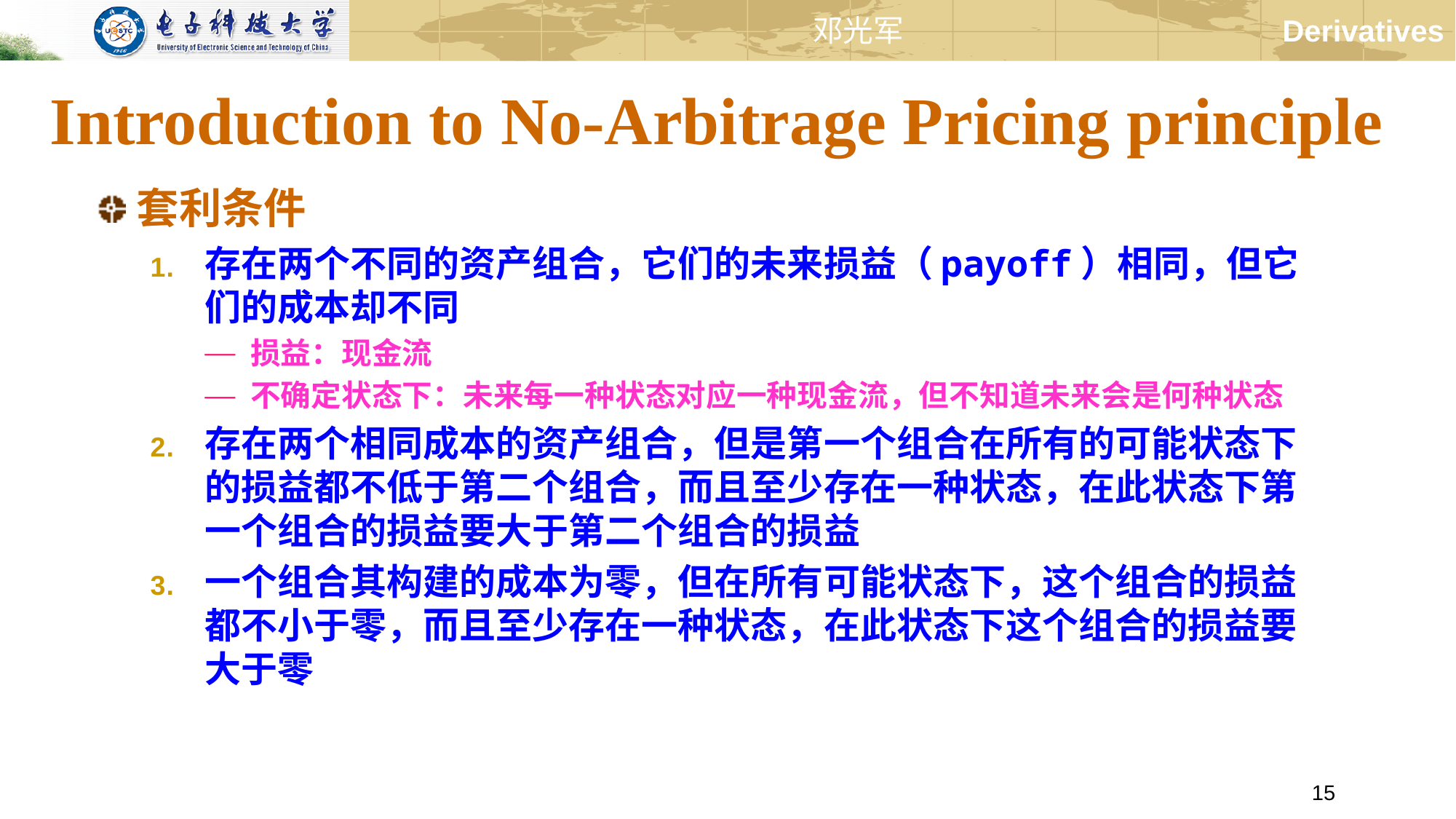

Introduction to No-Arbitrage Pricing principle
套利条件
存在两个不同的资产组合，它们的未来损益（payoff）相同，但它们的成本却不同
损益：现金流
不确定状态下：未来每一种状态对应一种现金流，但不知道未来会是何种状态
存在两个相同成本的资产组合，但是第一个组合在所有的可能状态下的损益都不低于第二个组合，而且至少存在一种状态，在此状态下第一个组合的损益要大于第二个组合的损益
一个组合其构建的成本为零，但在所有可能状态下，这个组合的损益都不小于零，而且至少存在一种状态，在此状态下这个组合的损益要大于零